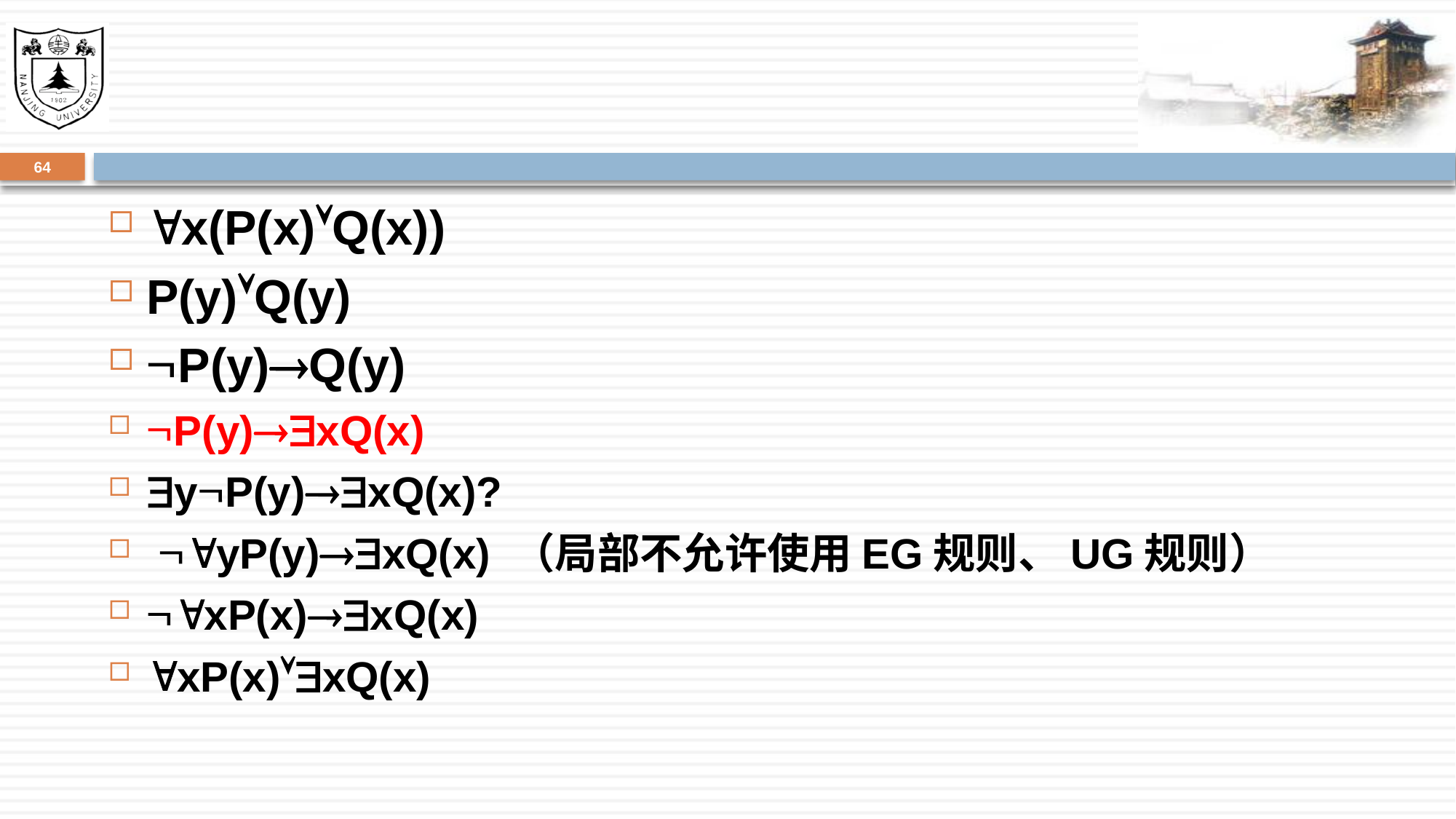

#
64
∀x(P(x)∨Q(x))
P(y)∨Q(y)
¬P(y)→Q(y)
¬P(y)→∃xQ(x)
∃y¬P(y)→∃xQ(x)?
 ¬∀yP(y)→∃xQ(x) （局部不允许使用EG规则、UG规则）
¬∀xP(x)→∃xQ(x)
∀xP(x)∨∃xQ(x)